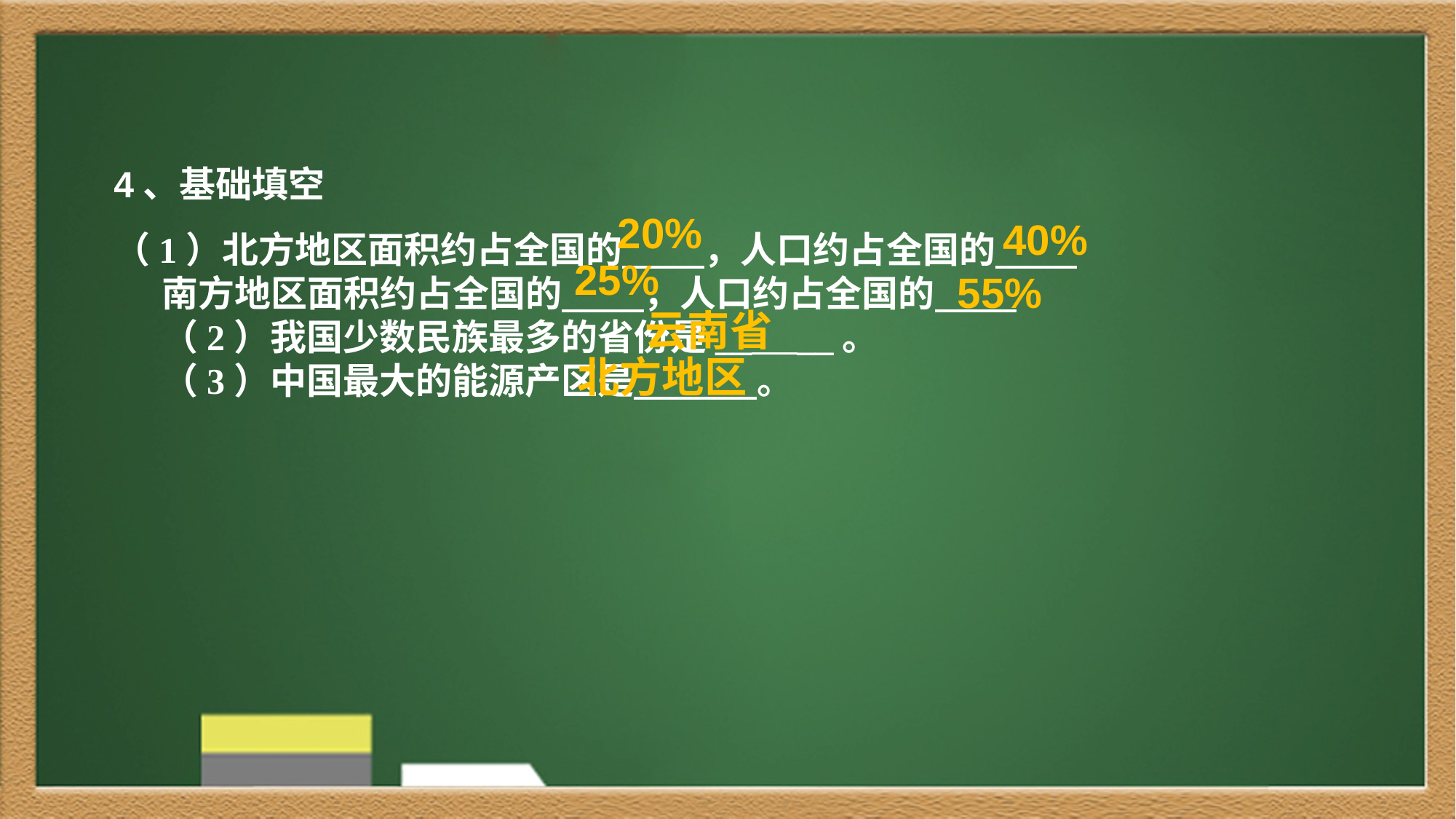

4、基础填空
（1）北方地区面积约占全国的          ，人口约占全国的
南方地区面积约占全国的          ，人口约占全国的
（2）我国少数民族最多的省份是__     __。
（3）中国最大的能源产区是               。
20%
40%
25%
55%
云南省
北方地区